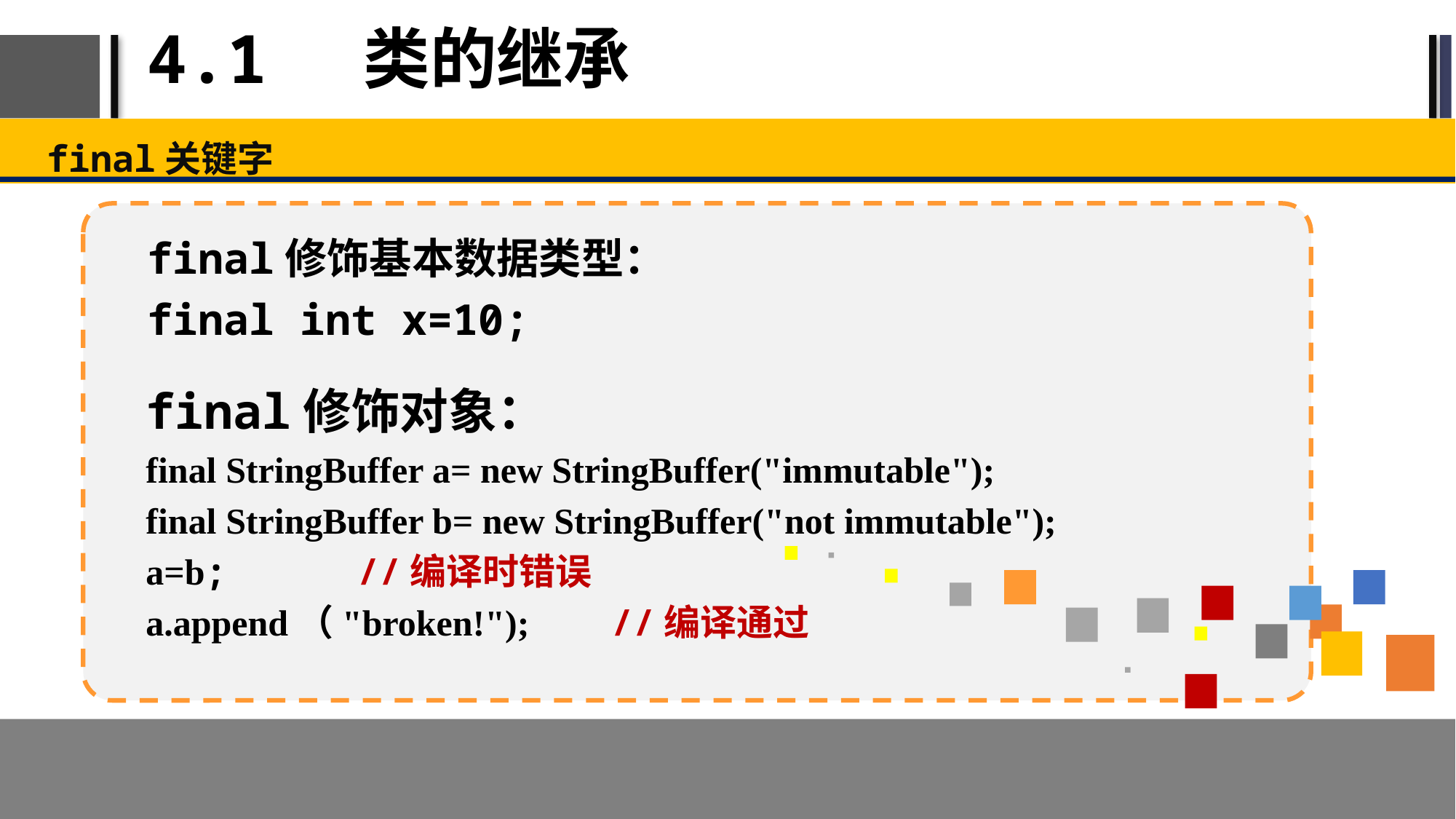

# 4.1  类的继承

final关键字

final修饰基本数据类型：
final int x=10;
final修饰对象：
final StringBuffer a= new StringBuffer("immutable");
final StringBuffer b= new StringBuffer("not immutable");
a=b;      //编译时错误
a.append（"broken!");         //编译通过